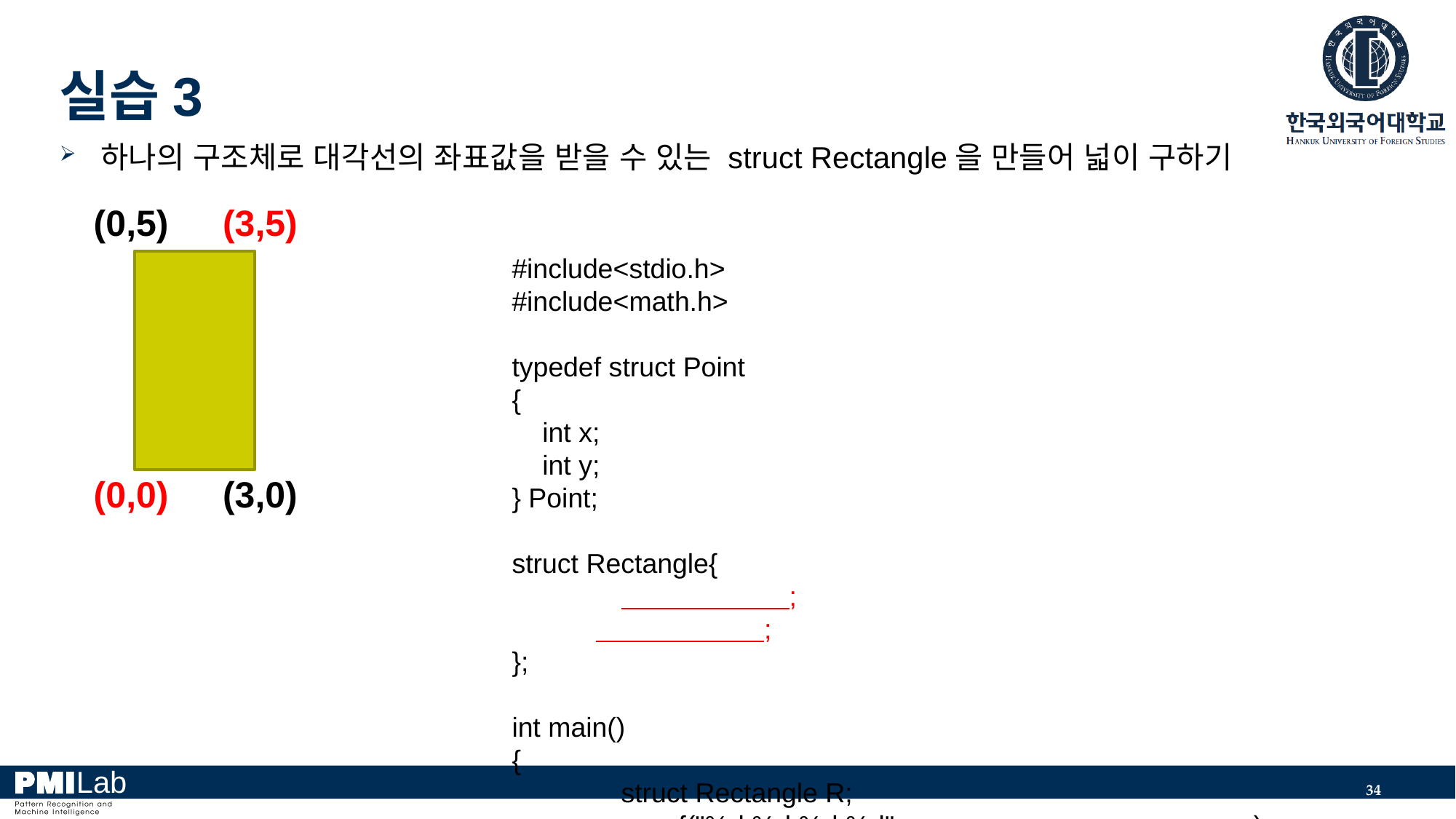

# 실습3
하나의 구조체로 대각선의 좌표값을 받을 수 있는 struct Rectangle을 만들어 넓이 구하기
(0,5)
(3,5)
#include<stdio.h>
#include<math.h>

typedef struct Point
{
    int x;
    int y;
} Point;

struct Rectangle{
	                      ;
                                 ;
};

int main()
{
	struct Rectangle R;
	scanf("%d %d %d %d",                                              );

	int area;
	area = abs(R.lowerLeft.x-R.upperRight.x)*abs(R.lowerLeft.y-R.upperRight.y);

	printf("%d", area);
}

(0,0)
(3,0)
34